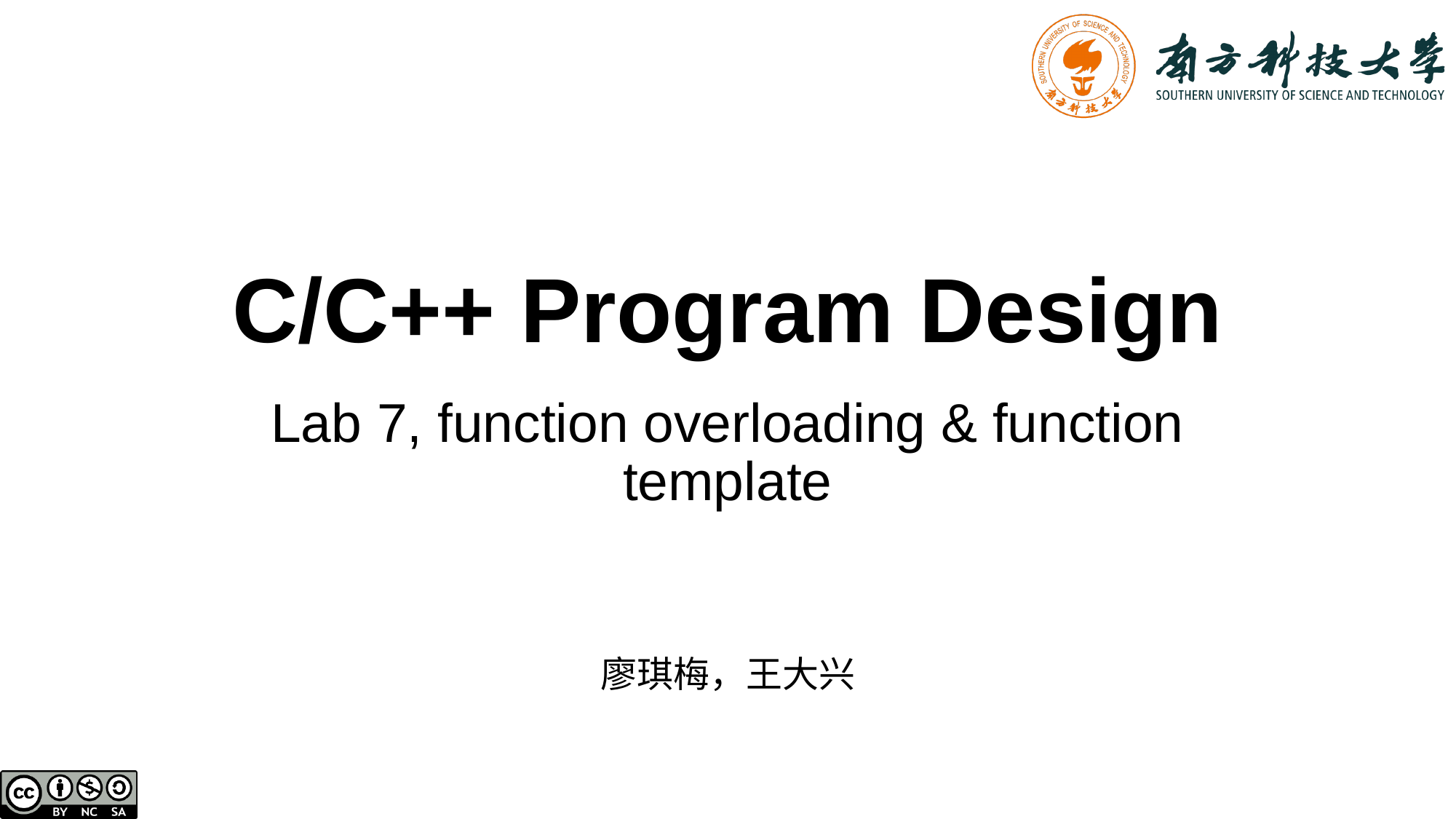

# C/C++ Program Design
Lab 7, function overloading & function template

廖琪梅，王大兴